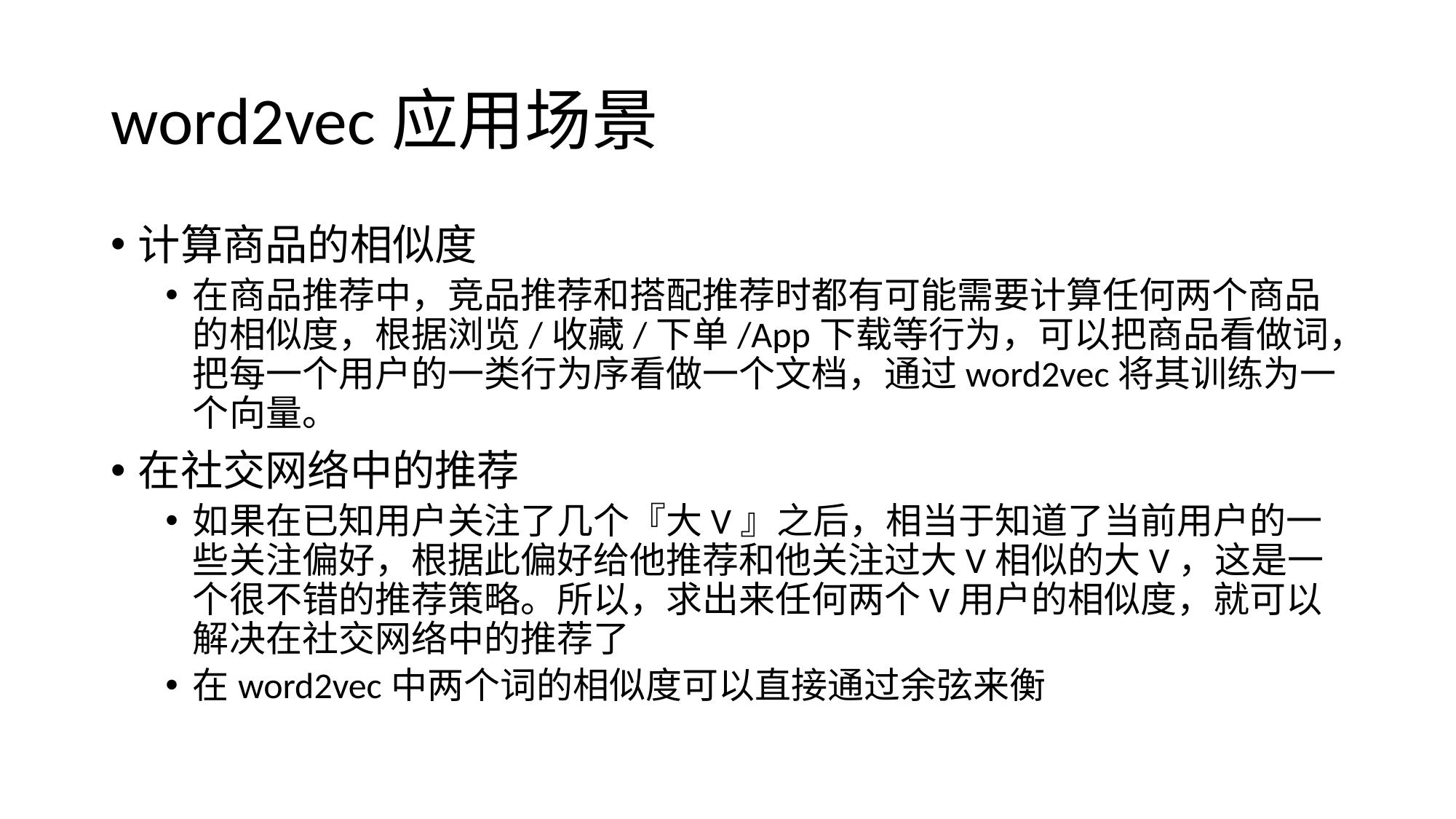

# word2vec应用场景
计算商品的相似度
在商品推荐中，竞品推荐和搭配推荐时都有可能需要计算任何两个商品的相似度，根据浏览/收藏/下单/App下载等行为，可以把商品看做词，把每一个用户的一类行为序看做一个文档，通过word2vec将其训练为一个向量。
在社交网络中的推荐
如果在已知用户关注了几个『大V』之后，相当于知道了当前用户的一些关注偏好，根据此偏好给他推荐和他关注过大V相似的大V，这是一个很不错的推荐策略。所以，求出来任何两个V用户的相似度，就可以解决在社交网络中的推荐了
在word2vec中两个词的相似度可以直接通过余弦来衡